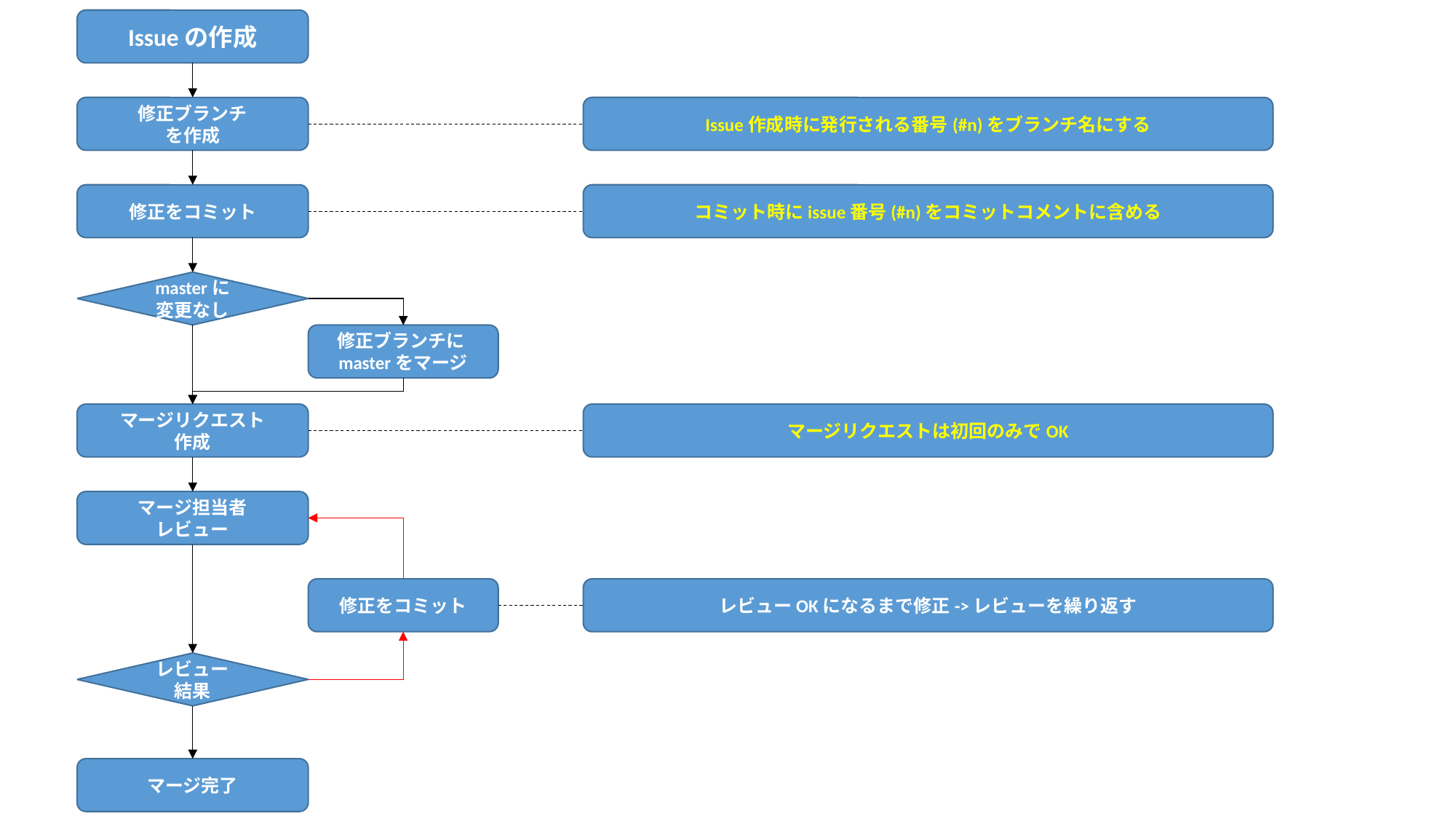

Issueの作成
修正ブランチ
を作成
Issue作成時に発行される番号(#n)をブランチ名にする
コミット時にissue番号(#n)をコミットコメントに含める
修正をコミット
masterに
変更なし
修正ブランチにmasterをマージ
マージリクエストは初回のみでOK
マージリクエスト
作成
マージ担当者
レビュー
修正をコミット
レビューOKになるまで修正->レビューを繰り返す
レビュー
結果
マージ完了